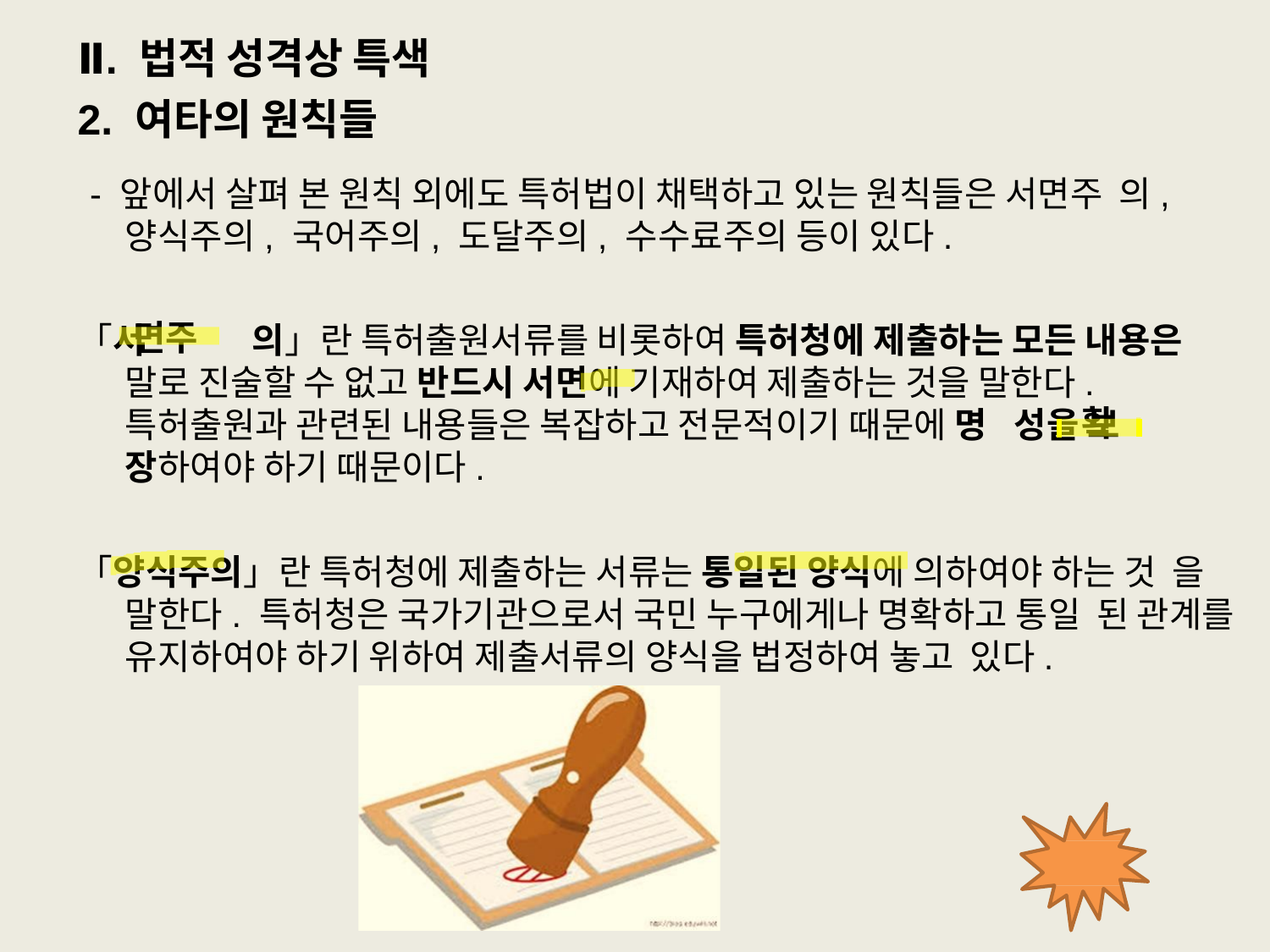

# Ⅱ. 법적 성격상 특색
2. 여타의 원칙들
- 앞에서 살펴 본 원칙 외에도 특허법이 채택하고 있는 원칙들은 서면주  의, 양식주의, 국어주의, 도달주의, 수수료주의 등이 있다.

「서	의」란 특허출원서류를 비롯하여 특허청에 제출하는 모든 내용은  말로 진술할 수 없고 반드시 서면에 기재하여 제출하는 것을 말한다.  특허출원과 관련된 내용들은 복잡하고 전문적이기 때문에 명	성을 보  장하여야 하기 때문이다.

「양식주의」란 특허청에 제출하는 서류는 통일된 양식에 의하여야 하는 것  을 말한다. 특허청은 국가기관으로서 국민 누구에게나 명확하고 통일  된 관계를 유지하여야 하기 위하여 제출서류의 양식을 법정하여 놓고  있다.
면주

확